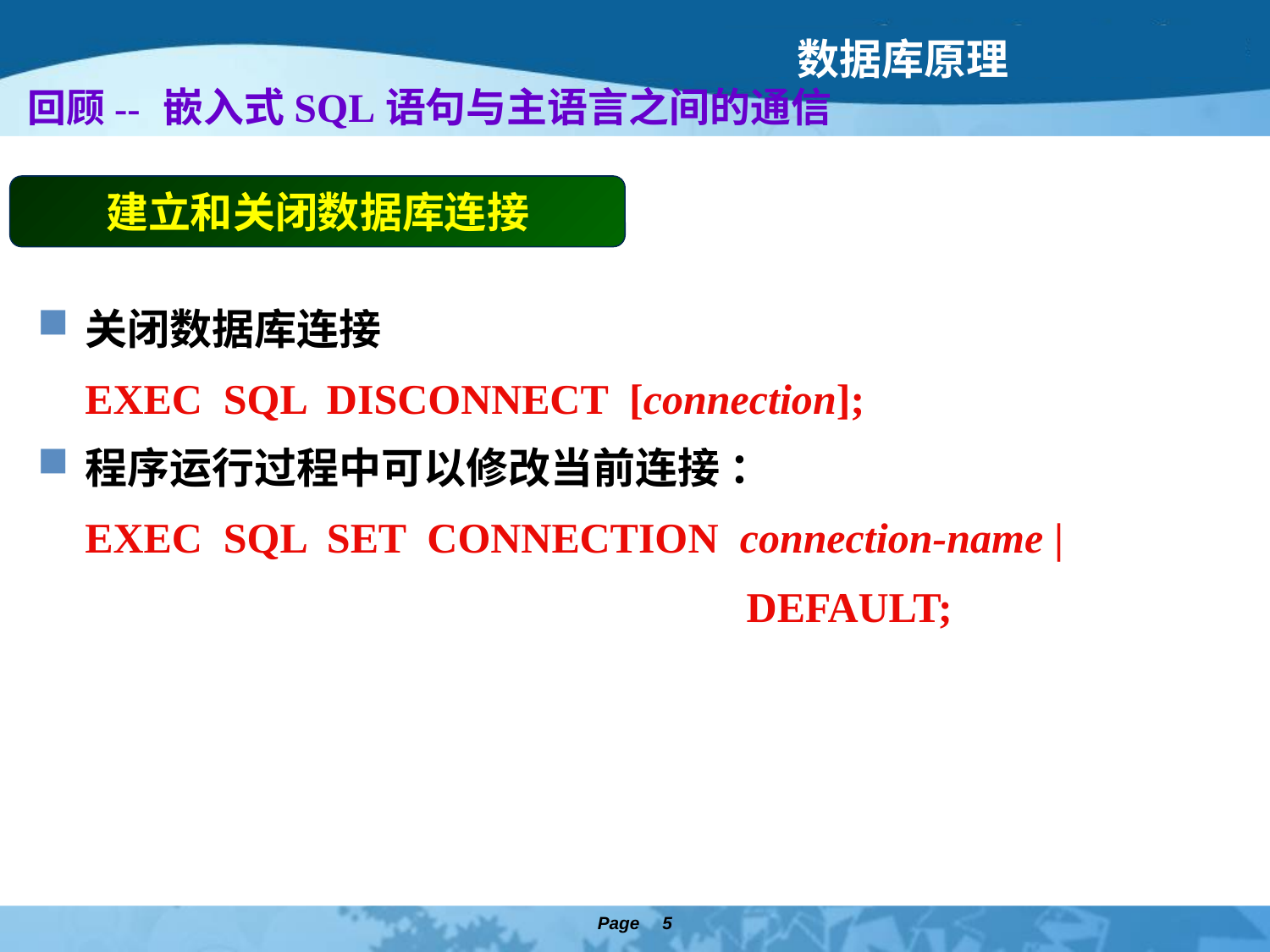

# 回顾-- 嵌入式SQL语句与主语言之间的通信
建立和关闭数据库连接
关闭数据库连接
	EXEC  SQL  DISCONNECT  [connection];
程序运行过程中可以修改当前连接 ：
	EXEC  SQL  SET  CONNECTION  connection-name |
                                                                   DEFAULT;